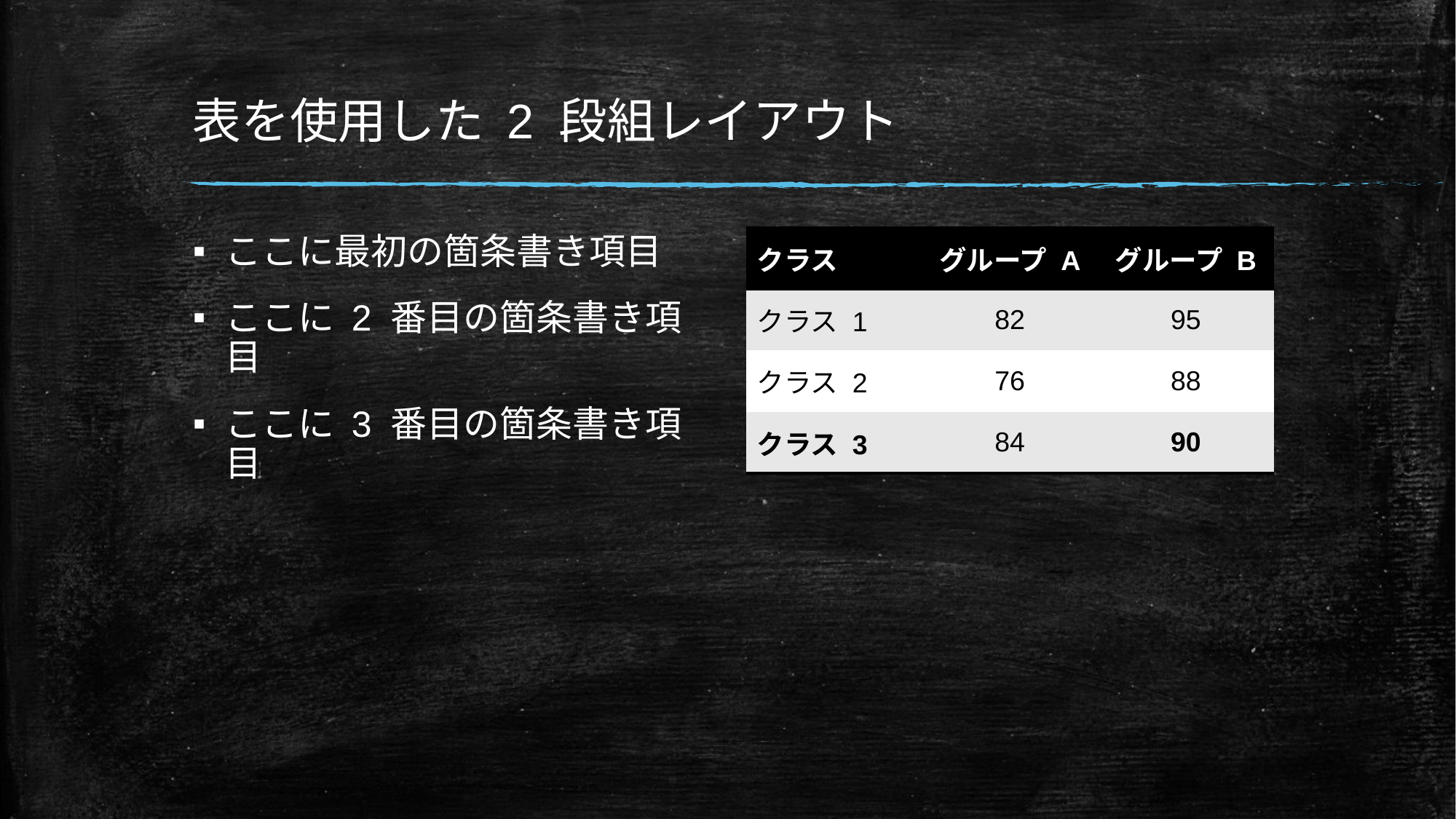

# 表を使用した 2 段組レイアウト
ここに最初の箇条書き項目
ここに 2 番目の箇条書き項目
ここに 3 番目の箇条書き項目
| クラス | グループ A | グループ B |
| --- | --- | --- |
| クラス 1 | 82 | 95 |
| クラス 2 | 76 | 88 |
| クラス 3 | 84 | 90 |